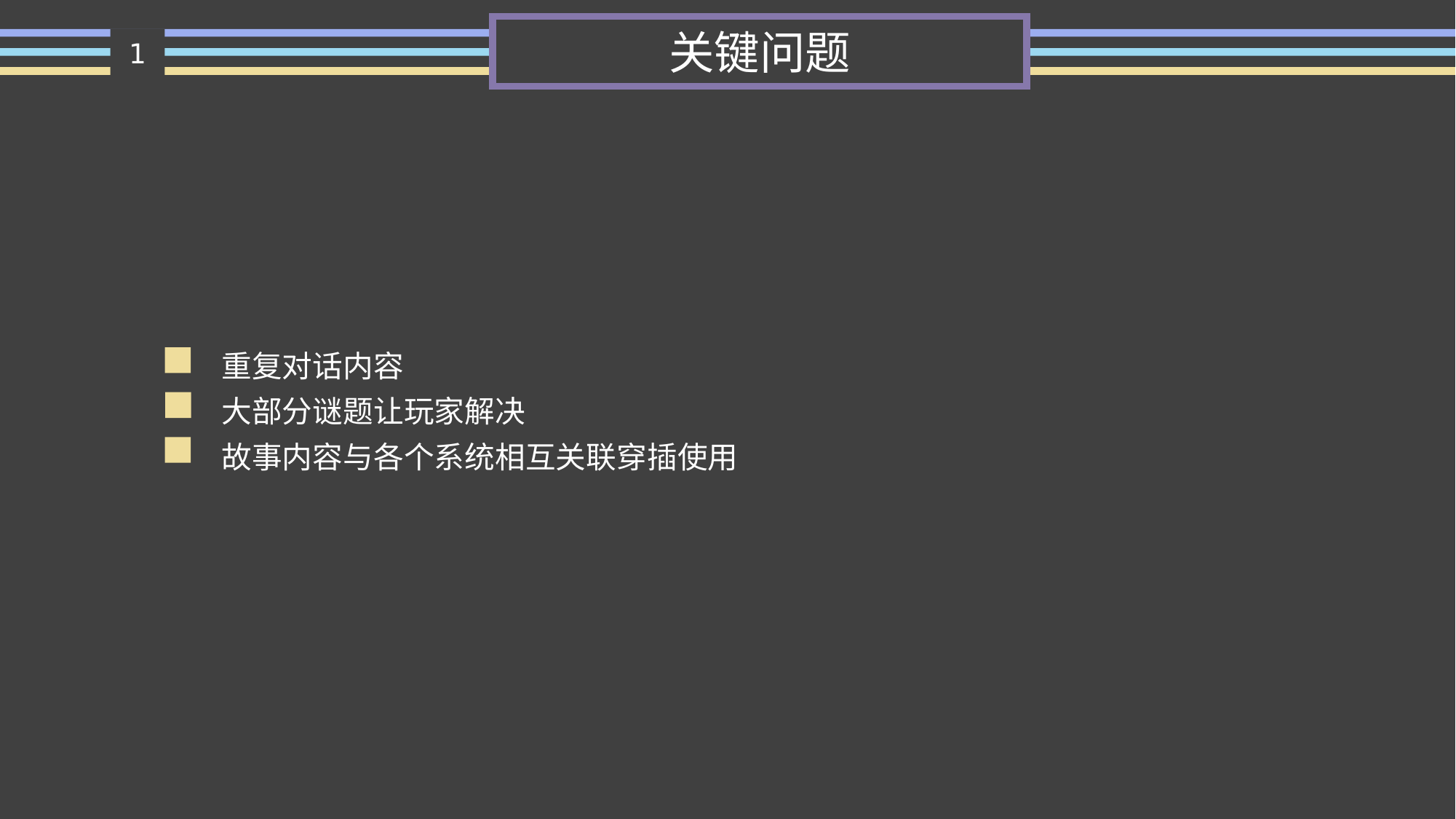

关键问题

1

重复对话内容
大部分谜题让玩家解决
故事内容与各个系统相互关联穿插使用